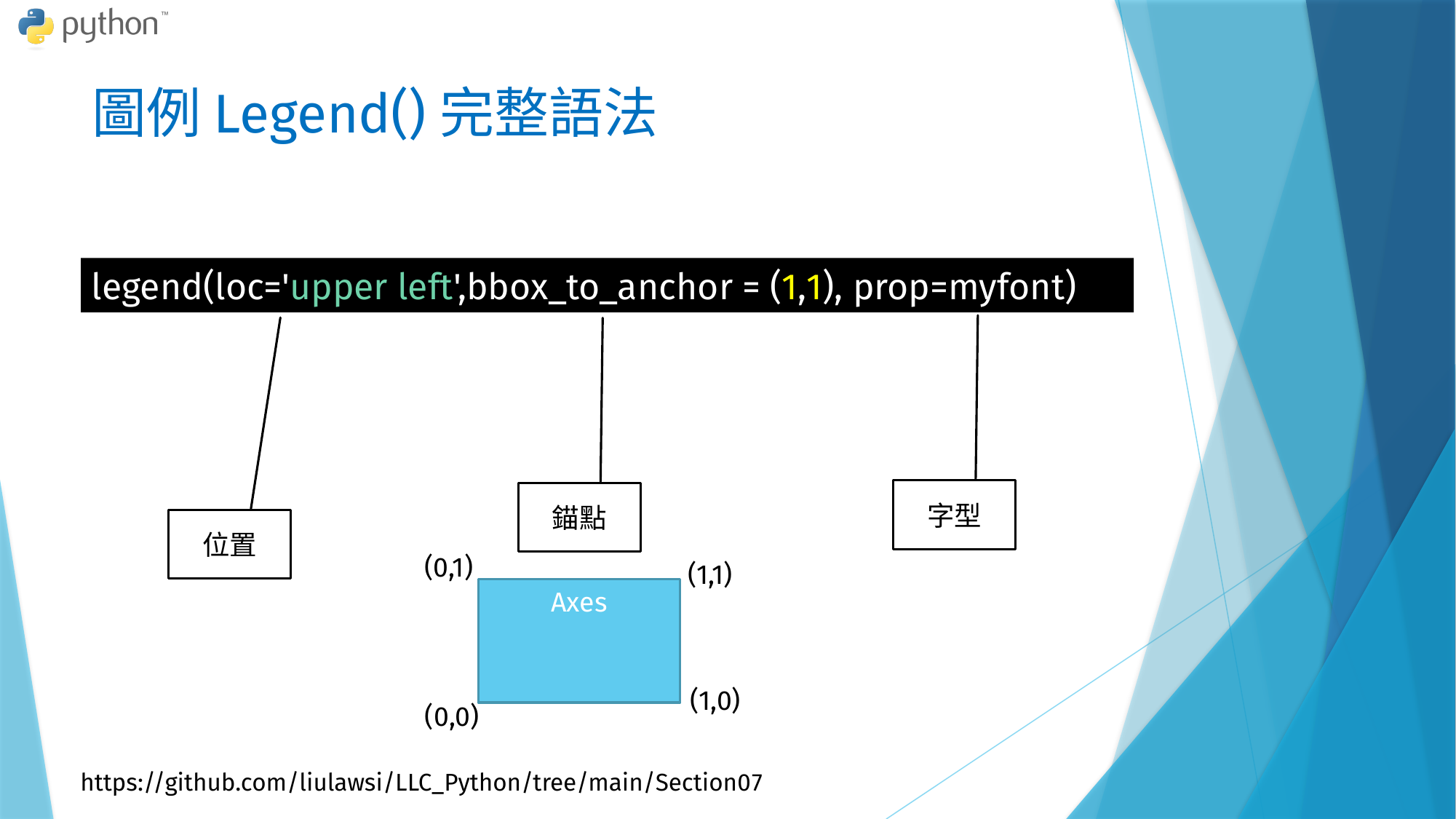

# 圖例Legend()完整語法

legend(loc='upper left',bbox_to_anchor = (1,1), prop=myfont)
字型
錨點
位置
(0,1)
(1,1)
Axes
(1,0)
(0,0)